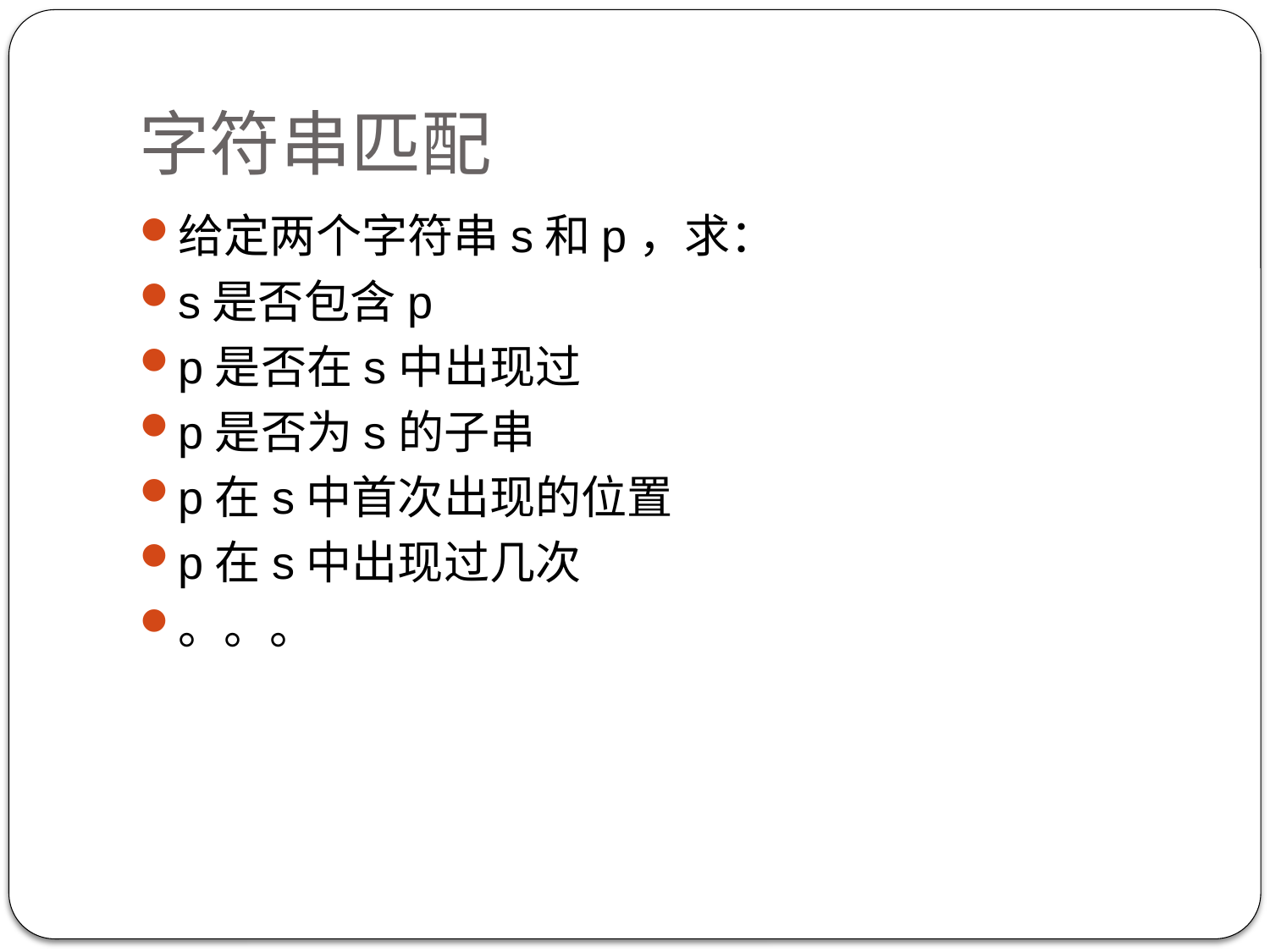

# 字符串匹配
给定两个字符串s和p，求：
s是否包含p
p是否在s中出现过
p是否为s的子串
p在s中首次出现的位置
p在s中出现过几次
。。。